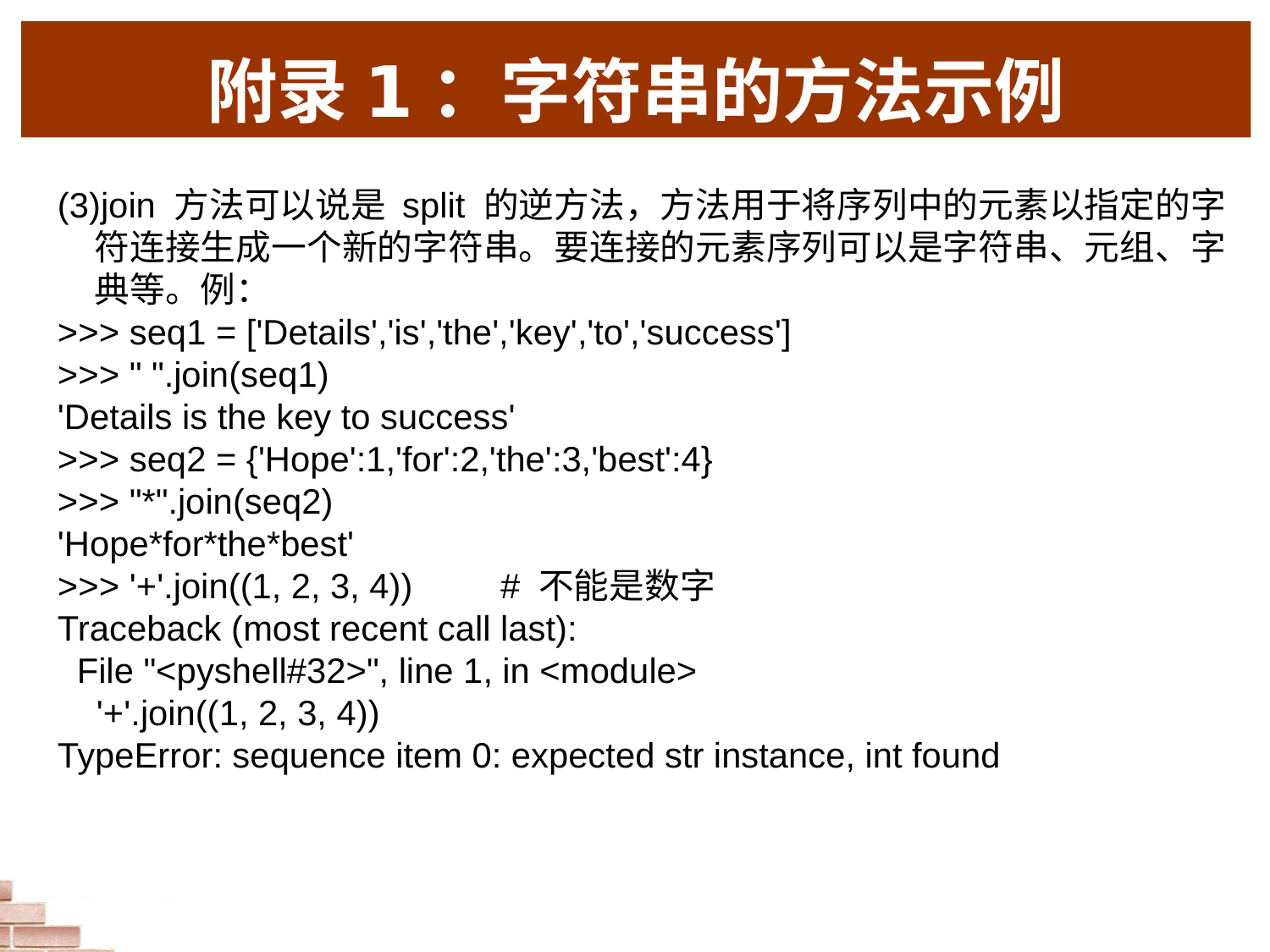

# 附录1：字符串的方法示例
(3)join 方法可以说是 split 的逆方法，方法用于将序列中的元素以指定的字符连接生成一个新的字符串。要连接的元素序列可以是字符串、元组、字典等。例：
>>> seq1 = ['Details','is','the','key','to','success']
>>> " ".join(seq1)
'Details is the key to success'
>>> seq2 = {'Hope':1,'for':2,'the':3,'best':4}
>>> "*".join(seq2)
'Hope*for*the*best'
>>> '+'.join((1, 2, 3, 4))         # 不能是数字
Traceback (most recent call last):
  File "<pyshell#32>", line 1, in <module>
    '+'.join((1, 2, 3, 4))
TypeError: sequence item 0: expected str instance, int found